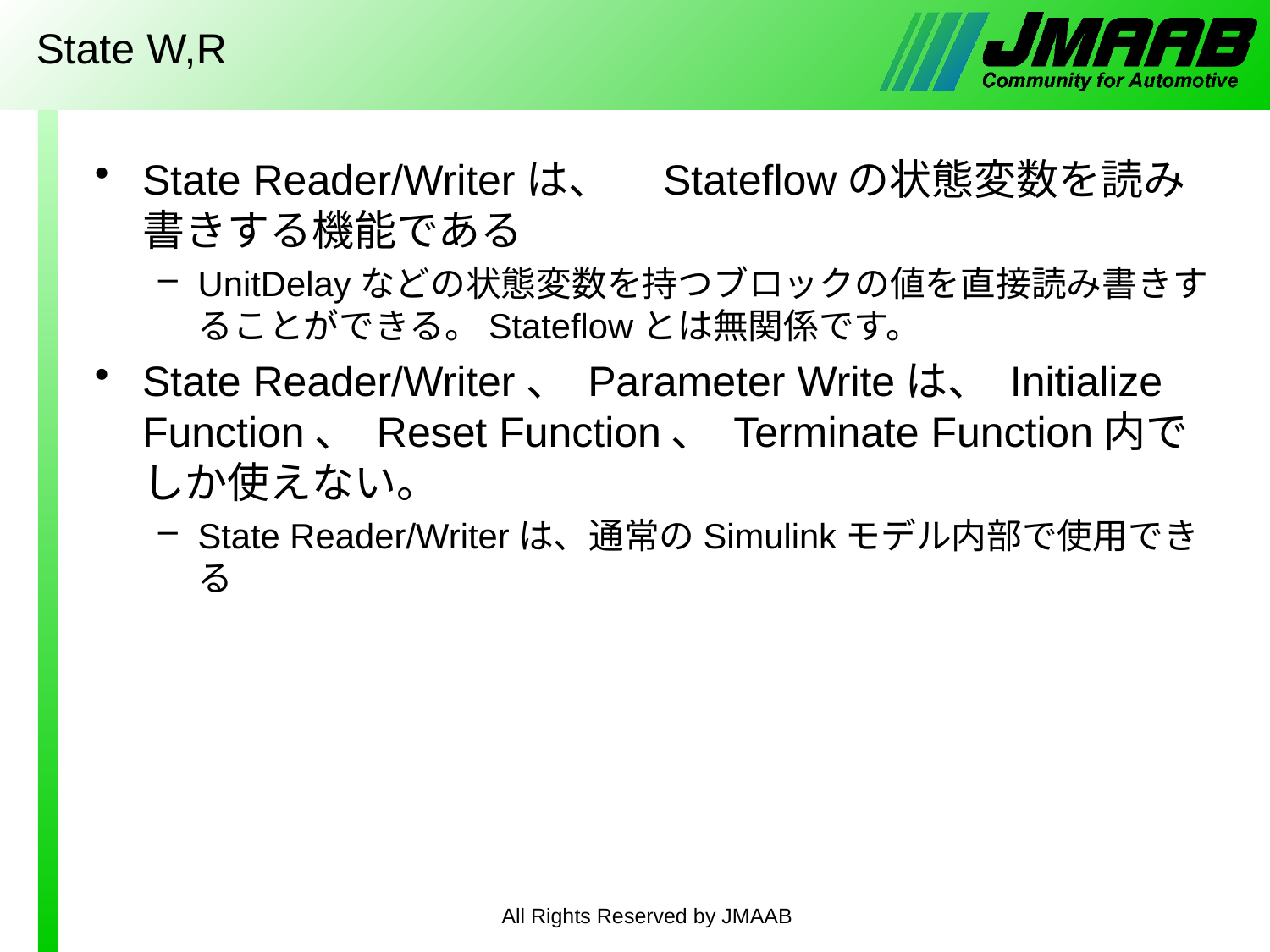

# State W,R
State Reader/Writerは、　Stateflowの状態変数を読み書きする機能である
UnitDelayなどの状態変数を持つブロックの値を直接読み書きすることができる。Stateflowとは無関係です。
State Reader/Writer、 Parameter Writeは、 Initialize Function、 Reset Function、 Terminate Function内でしか使えない。
State Reader/Writerは、通常のSimulinkモデル内部で使用できる